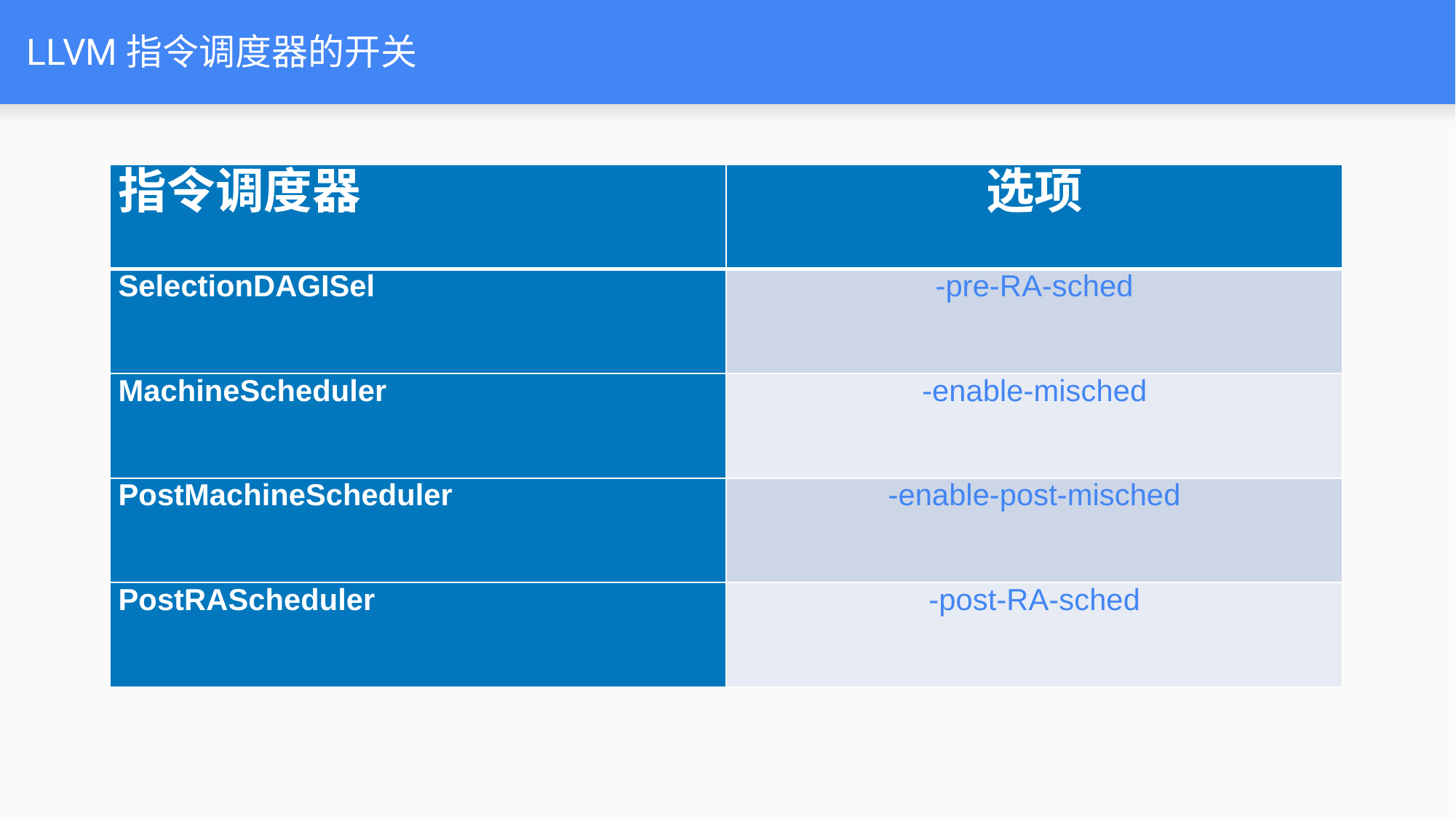

# LLVM指令调度器的开关
| 指令调度器 | 选项 |
| --- | --- |
| SelectionDAGISel | -pre-RA-sched |
| MachineScheduler | -enable-misched |
| PostMachineScheduler | -enable-post-misched |
| PostRAScheduler | -post-RA-sched |